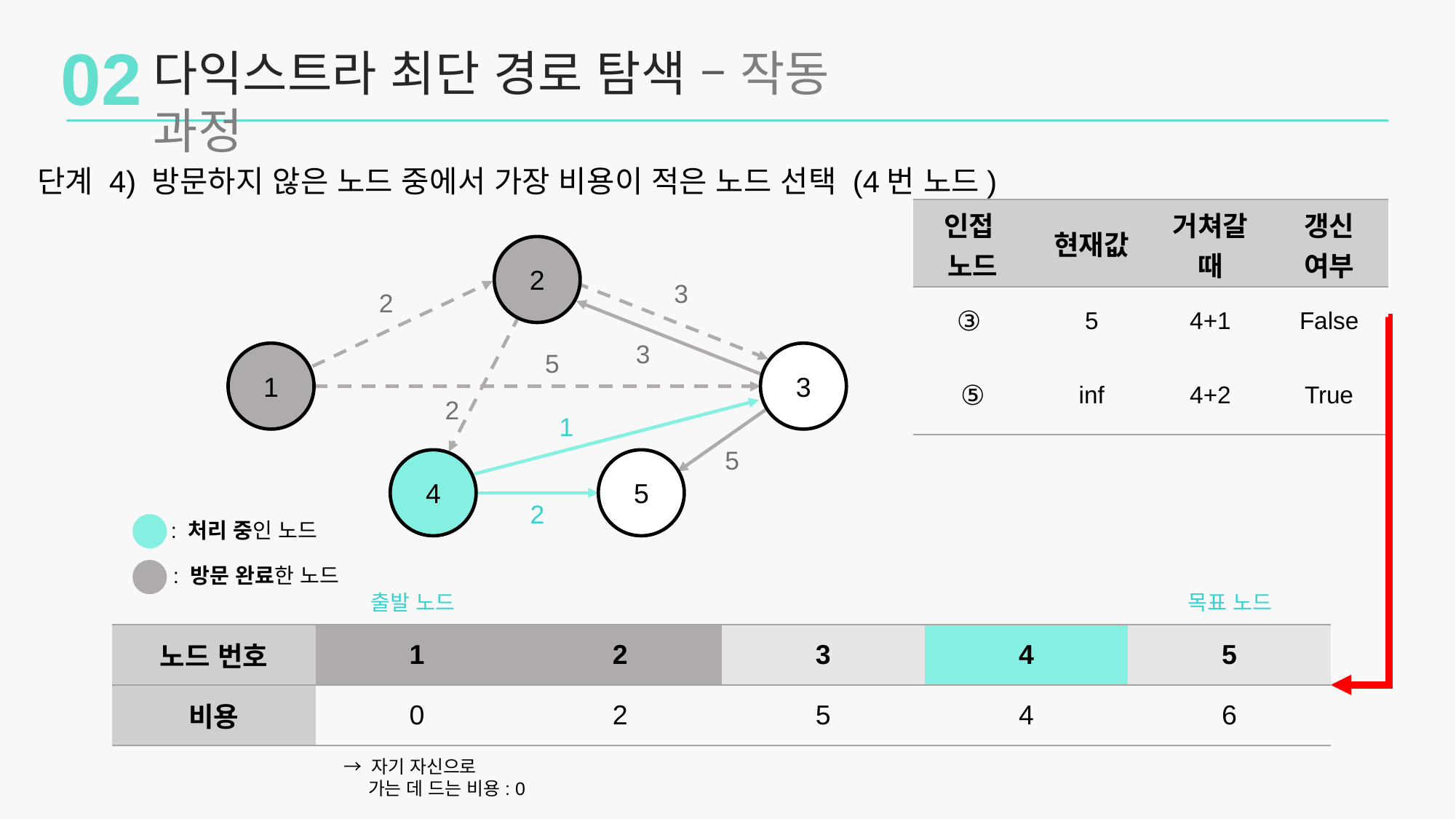

02
다익스트라 최단 경로 탐색 – 작동 과정

단계 4) 방문하지 않은 노드 중에서 가장 비용이 적은 노드 선택 (4번 노드)
| 인접 노드 | 현재값 | 거쳐갈 때 | 갱신 여부 |
| --- | --- | --- | --- |
| ③ | 5 | 4+1 | False |
| ⑤ | inf | 4+2 | True |
2
3
2
3
5
1
3
2
1
5
4
5
2
: 처리 중인 노드

: 방문 완료한 노드

출발 노드
목표 노드
| 노드 번호 | 1 | 2 | 3 | 4 | 5 |
| --- | --- | --- | --- | --- | --- |
| 비용 | 0 | 2 | 5 | 4 | 6 |
→ 자기 자신으로
    가는 데 드는 비용: 0